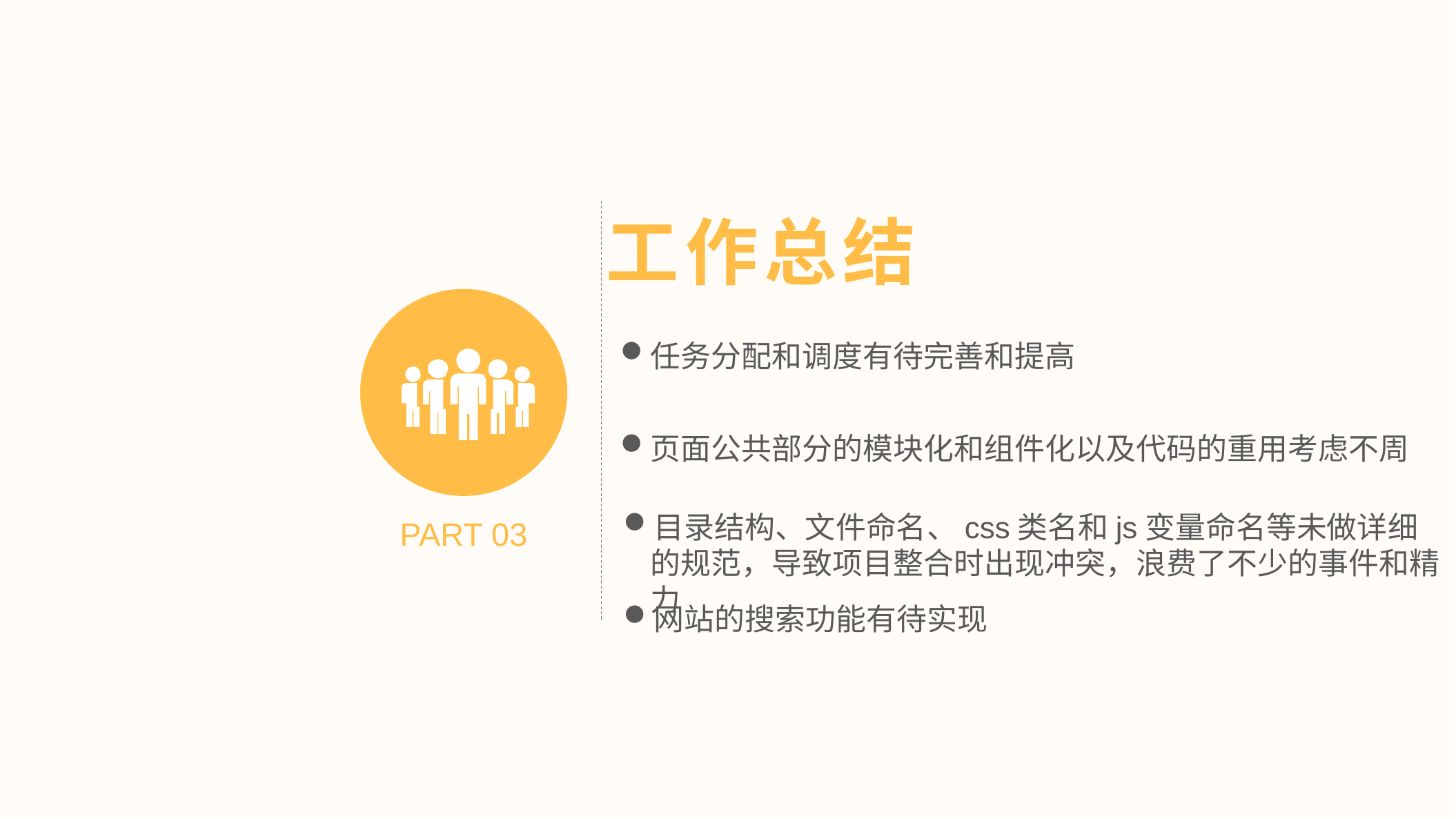

工作总结

任务分配和调度有待完善和提高
页面公共部分的模块化和组件化以及代码的重用考虑不周
目录结构、文件命名、css类名和js变量命名等未做详细的规范，导致项目整合时出现冲突，浪费了不少的事件和精力
PART 03
网站的搜索功能有待实现